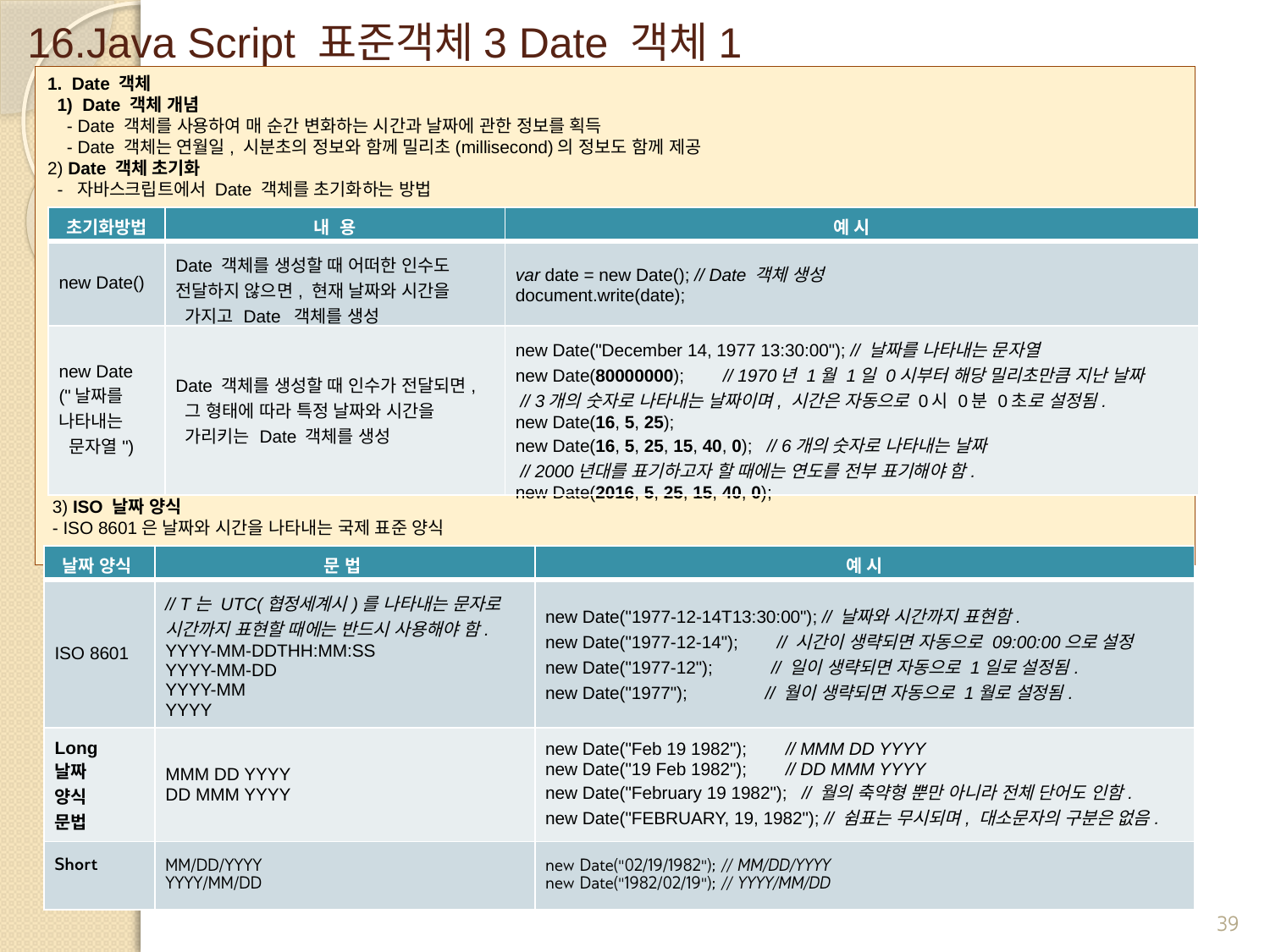

# 16.Java Script 표준객체3 Date 객체1
1.  Date 객체
  1)  Date 객체 개념
    - Date 객체를 사용하여 매 순간 변화하는 시간과 날짜에 관한 정보를 획득
    - Date 객체는 연월일, 시분초의 정보와 함께 밀리초(millisecond)의 정보도 함께 제공
2) Date 객체 초기화
  -  자바스크립트에서 Date 객체를 초기화하는 방법

 3) ISO 날짜 양식
 - ISO 8601은 날짜와 시간을 나타내는 국제 표준 양식
| 초기화방법 | 내 용 | 예 시 |
| --- | --- | --- |
| new Date() | Date 객체를 생성할 때 어떠한 인수도 전달하지 않으면, 현재 날짜와 시간을 가지고 Date 객체를 생성 | var date = new Date(); // Date 객체 생성 document.write(date); |
| new Date ("날짜를 나타내는 문자열") | Date 객체를 생성할 때 인수가 전달되면, 그 형태에 따라 특정 날짜와 시간을 가리키는 Date 객체를 생성 | new Date("December 14, 1977 13:30:00"); // 날짜를 나타내는 문자열 new Date(80000000);        // 1970년 1월 1일 0시부터 해당 밀리초만큼 지난 날짜  // 3개의 숫자로 나타내는 날짜이며, 시간은 자동으로 0시 0분 0초로 설정됨. new Date(16, 5, 25);         new Date(16, 5, 25, 15, 40, 0);   // 6개의 숫자로 나타내는 날짜  // 2000년대를 표기하고자 할 때에는 연도를 전부 표기해야 함. new Date(2016, 5, 25, 15, 40, 0); |
| 날짜 양식 | 문 법 | 예 시 |
| --- | --- | --- |
| ISO 8601 | // T는 UTC(협정세계시)를 나타내는 문자로  시간까지 표현할 때에는 반드시 사용해야 함. YYYY-MM-DDTHH:MM:SS YYYY-MM-DD YYYY-MM YYYY | new Date("1977-12-14T13:30:00"); // 날짜와 시간까지 표현함. new Date("1977-12-14");        // 시간이 생략되면 자동으로 09:00:00으로 설정 new Date("1977-12");            // 일이 생략되면 자동으로 1일로 설정됨. new Date("1977");                // 월이 생략되면 자동으로 1월로 설정됨. |
| Long  날짜 양식 문법 | MMM DD YYYY DD MMM YYYY | new Date("Feb 19 1982");        // MMM DD YYYY new Date("19 Feb 1982");        // DD MMM YYYY new Date("February 19 1982");   // 월의 축약형 뿐만 아니라 전체 단어도 인함. new Date("FEBRUARY, 19, 1982"); // 쉼표는 무시되며, 대소문자의 구분은 없음. |
| Short | MM/DD/YYYY YYYY/MM/DD | new Date("02/19/1982"); // MM/DD/YYYY new Date("1982/02/19"); // YYYY/MM/DD |
39